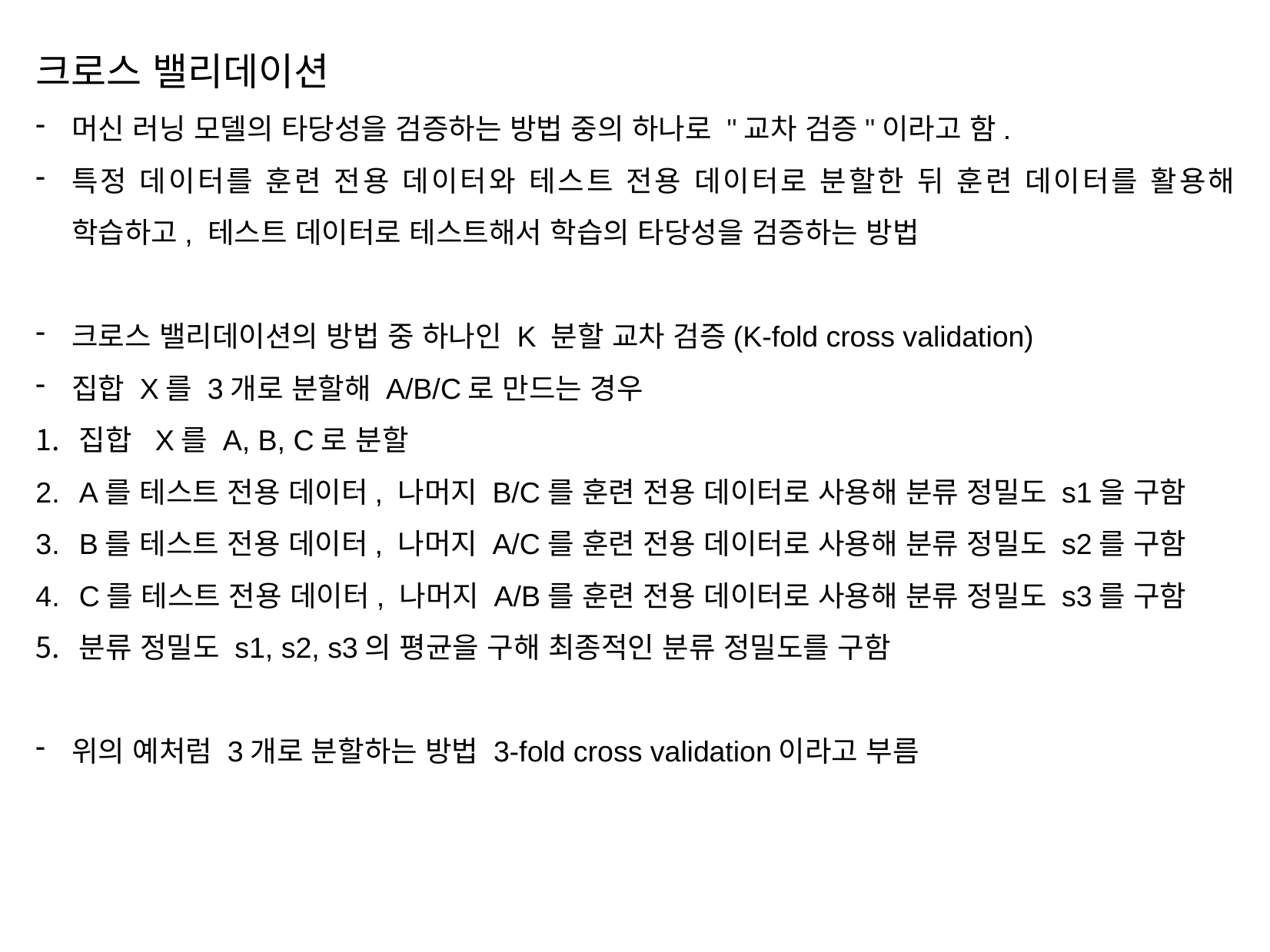

크로스 밸리데이션
머신 러닝 모델의 타당성을 검증하는 방법 중의 하나로 "교차 검증"이라고 함.
특정 데이터를 훈련 전용 데이터와 테스트 전용 데이터로 분할한 뒤 훈련 데이터를 활용해 학습하고, 테스트 데이터로 테스트해서 학습의 타당성을 검증하는 방법

크로스 밸리데이션의 방법 중 하나인 K 분할 교차 검증(K-fold cross validation)
집합 X를 3개로 분할해 A/B/C로 만드는 경우
집합  X를 A, B, C로 분할
A를 테스트 전용 데이터, 나머지 B/C를 훈련 전용 데이터로 사용해 분류 정밀도 s1을 구함
B를 테스트 전용 데이터, 나머지 A/C를 훈련 전용 데이터로 사용해 분류 정밀도 s2를 구함
C를 테스트 전용 데이터, 나머지 A/B를 훈련 전용 데이터로 사용해 분류 정밀도 s3를 구함
분류 정밀도 s1, s2, s3의 평균을 구해 최종적인 분류 정밀도를 구함

위의 예처럼 3개로 분할하는 방법 3-fold cross validation이라고 부름